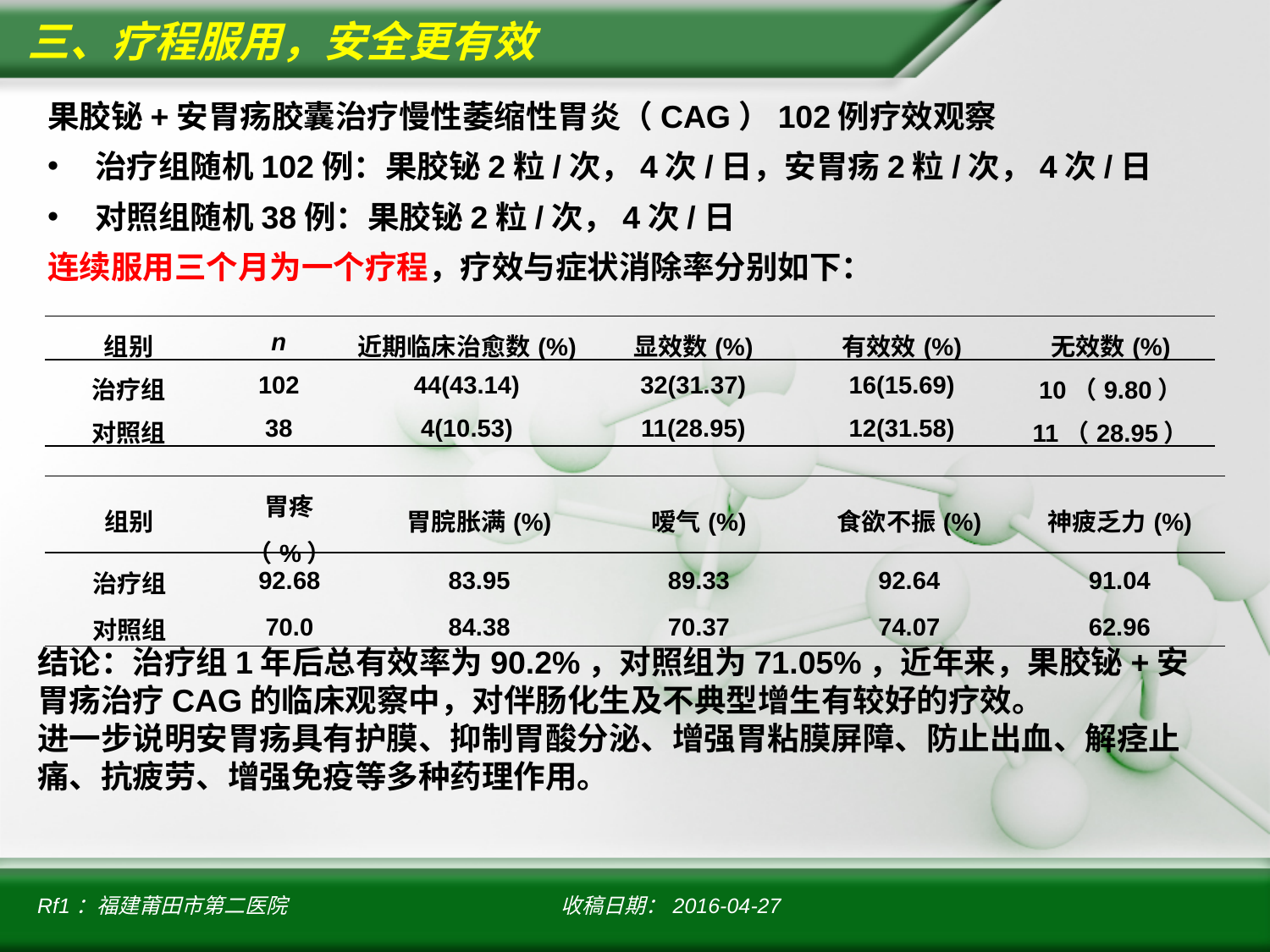

# 三、疗程服用，安全更有效
果胶铋+安胃疡胶囊治疗慢性萎缩性胃炎（CAG）102例疗效观察
治疗组随机102例：果胶铋2粒/次，4次/日，安胃疡2粒/次，4次/日
对照组随机38例：果胶铋2粒/次，4次/日
连续服用三个月为一个疗程，疗效与症状消除率分别如下：

| 组别 | n | 近期临床治愈数(%) | 显效数(%) | 有效效(%) | 无效数(%) |
| --- | --- | --- | --- | --- | --- |
| 治疗组 | 102 | 44(43.14) | 32(31.37) | 16(15.69) | 10（9.80） |
| 对照组 | 38 | 4(10.53) | 11(28.95) | 12(31.58) | 11（28.95） |
| 组别 | 胃疼（%） | 胃脘胀满(%) | 嗳气(%) | 食欲不振(%) | 神疲乏力(%) |
| --- | --- | --- | --- | --- | --- |
| 治疗组 | 92.68 | 83.95 | 89.33 | 92.64 | 91.04 |
| 对照组 | 70.0 | 84.38 | 70.37 | 74.07 | 62.96 |
结论：治疗组1年后总有效率为90.2%，对照组为71.05%，近年来，果胶铋+安胃疡治疗CAG的临床观察中，对伴肠化生及不典型增生有较好的疗效。
进一步说明安胃疡具有护膜、抑制胃酸分泌、增强胃粘膜屏障、防止出血、解痉止痛、抗疲劳、增强免疫等多种药理作用。
19
Rf1：福建莆田市第二医院                                                           收稿日期：2016-04-27